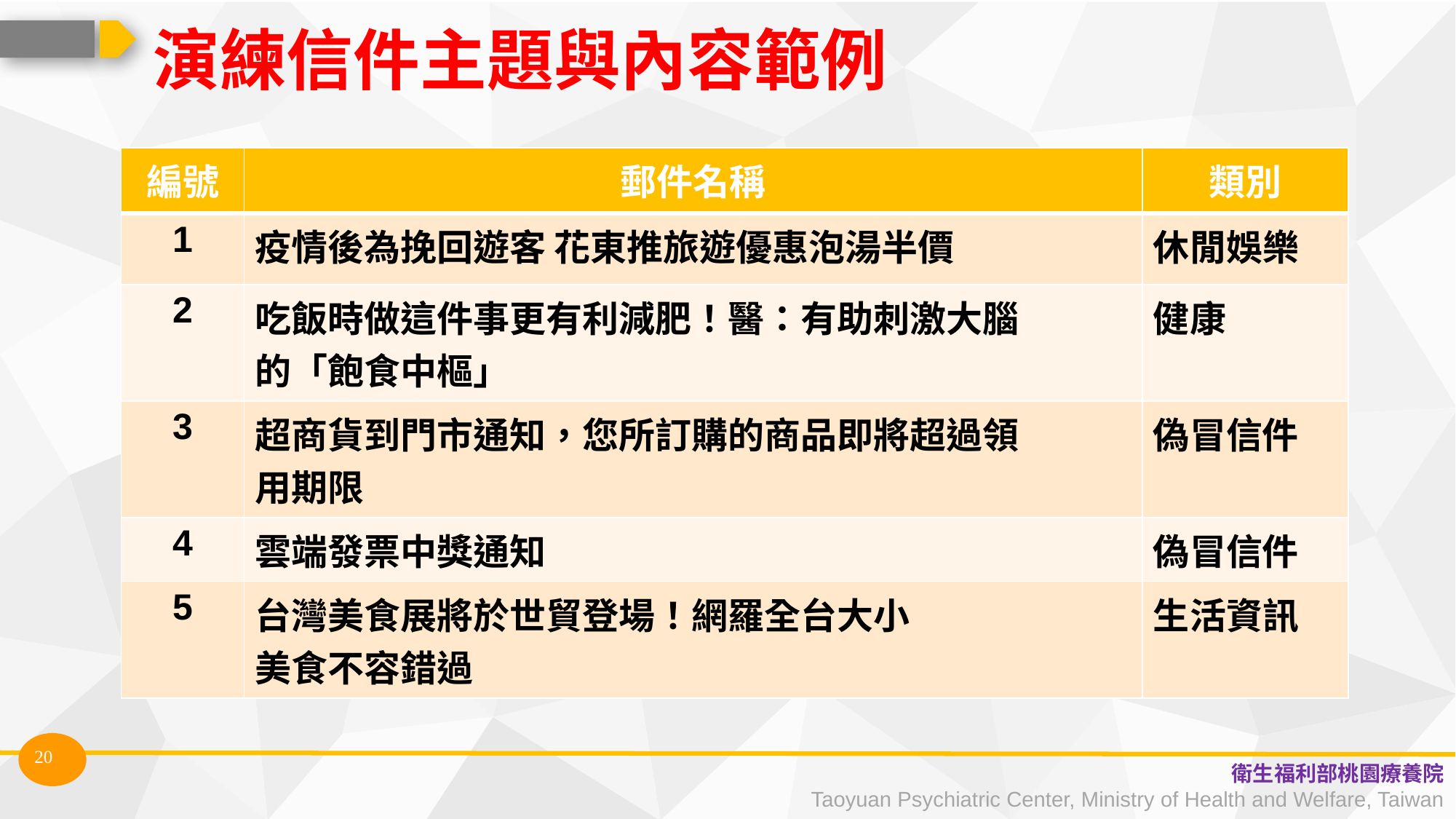

# 演練信件主題與內容範例
| 編號 | 郵件名稱 | 類別 |
| --- | --- | --- |
| 1 | 疫情後為挽回遊客 花東推旅遊優惠泡湯半價 | 休閒娛樂 |
| 2 | 吃飯時做這件事更有利減肥！醫：有助刺激大腦 的「飽食中樞」 | 健康 |
| 3 | 超商貨到門市通知，您所訂購的商品即將超過領 用期限 | 偽冒信件 |
| 4 | 雲端發票中獎通知 | 偽冒信件 |
| 5 | 台灣美食展將於世貿登場！網羅全台大小 美食不容錯過 | 生活資訊 |